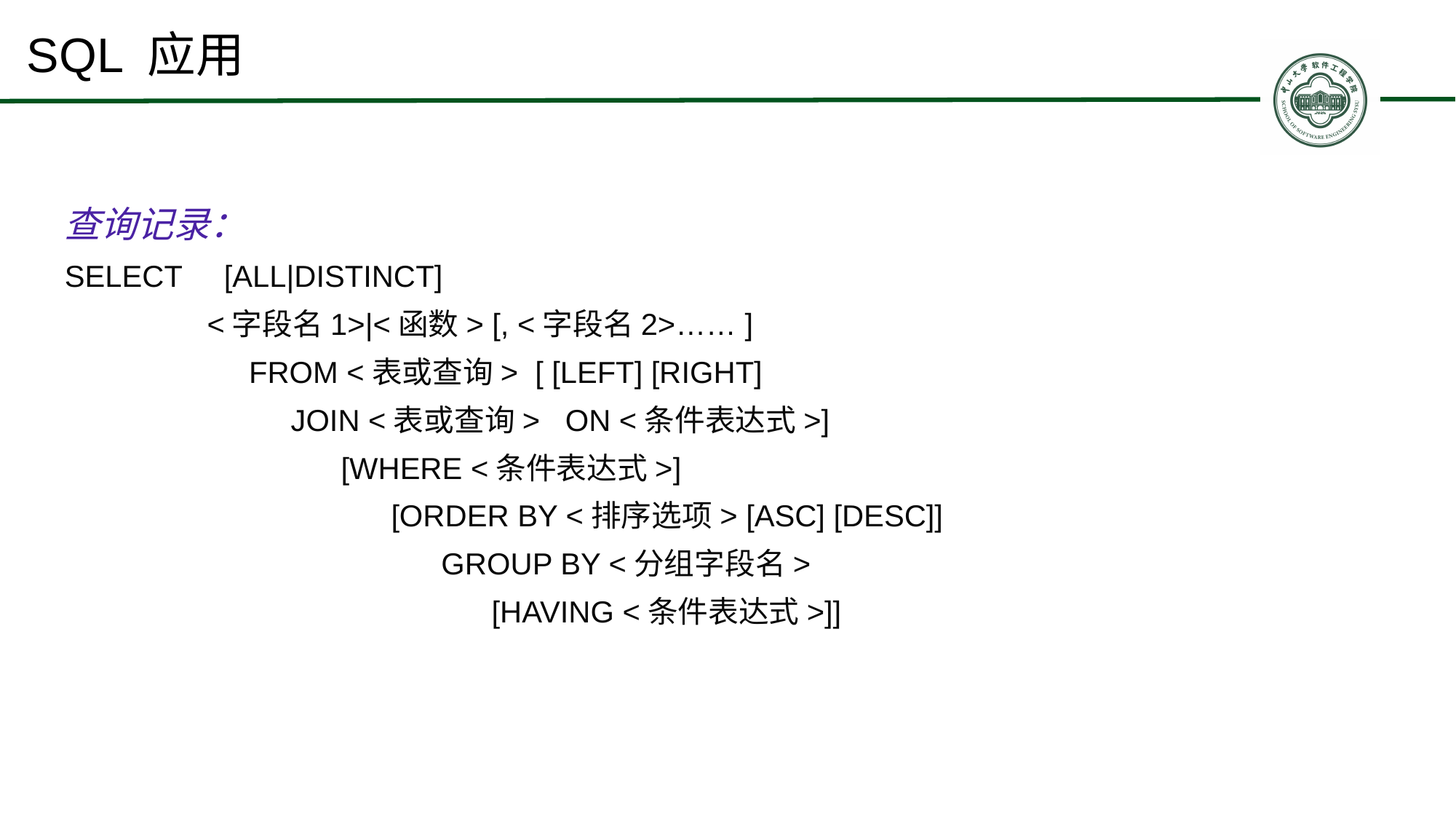

# SQL 应用
查询记录：
SELECT     [ALL|DISTINCT]
                 <字段名1>|<函数> [, <字段名2>…… ]
                      FROM <表或查询>  [ [LEFT] [RIGHT]
                           JOIN <表或查询>   ON <条件表达式>]
                                 [WHERE <条件表达式>]
                                       [ORDER BY <排序选项> [ASC] [DESC]]
                                             GROUP BY <分组字段名>
                                                   [HAVING <条件表达式>]]